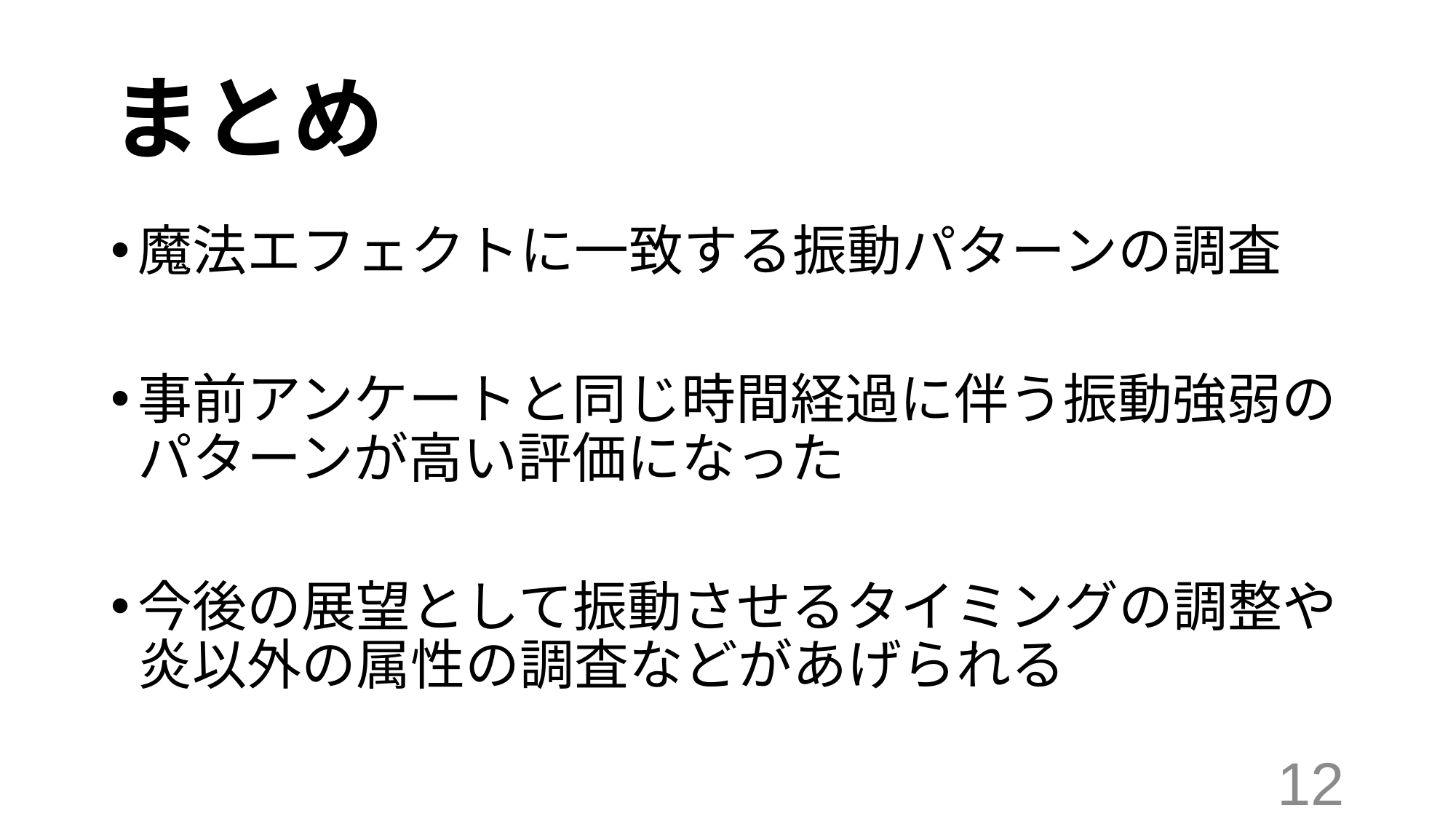

# まとめ
魔法エフェクトに一致する振動パターンの調査

事前アンケートと同じ時間経過に伴う振動強弱のパターンが高い評価になった

今後の展望として振動させるタイミングの調整や炎以外の属性の調査などがあげられる

12